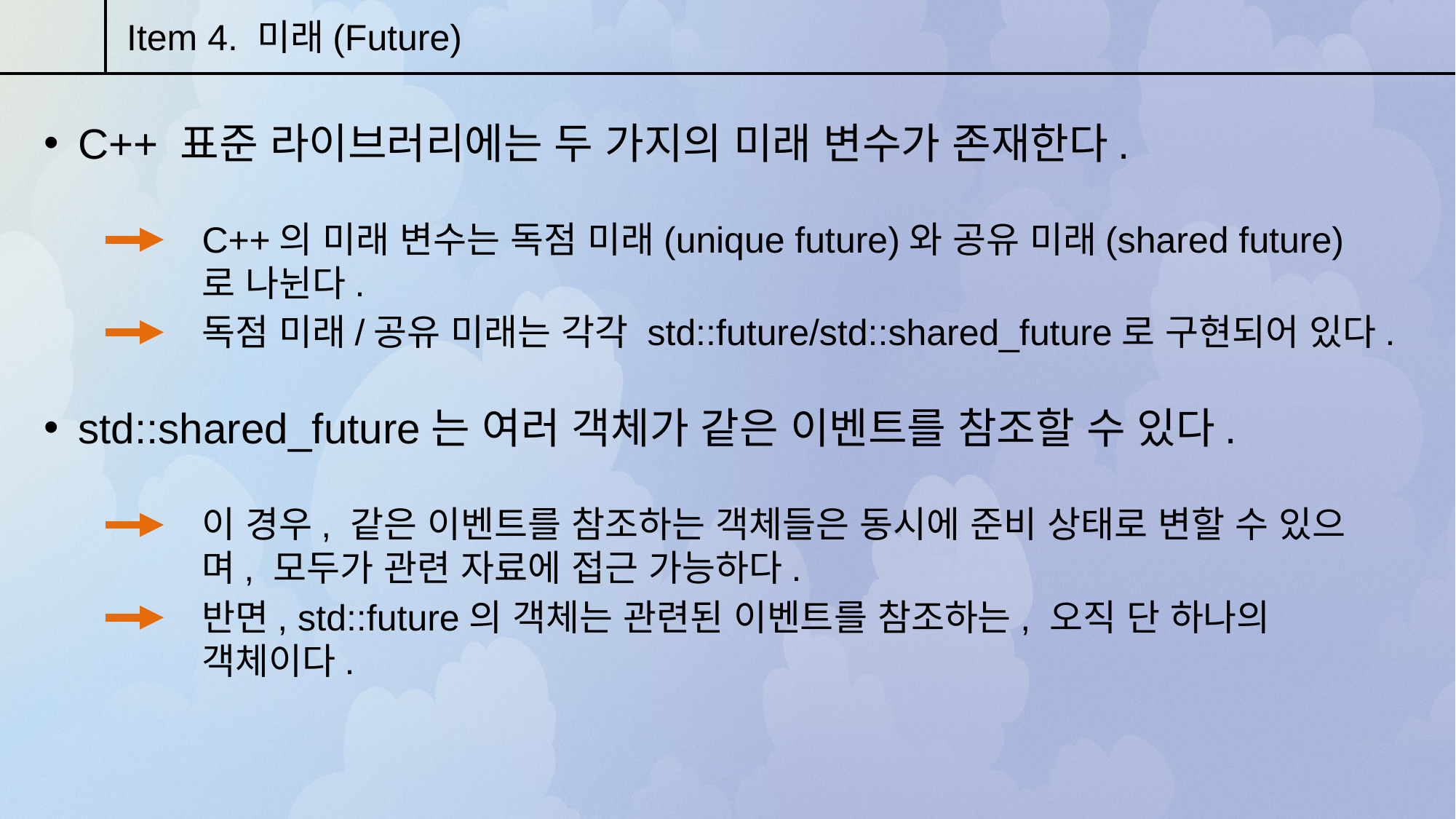

Item 4. 미래(Future)
C++ 표준 라이브러리에는 두 가지의 미래 변수가 존재한다.
C++의 미래 변수는 독점 미래(unique future)와 공유 미래(shared future)로 나뉜다.
독점 미래/공유 미래는 각각 std::future/std::shared_future로 구현되어 있다.
std::shared_future는 여러 객체가 같은 이벤트를 참조할 수 있다.
이 경우, 같은 이벤트를 참조하는 객체들은 동시에 준비 상태로 변할 수 있으며, 모두가 관련 자료에 접근 가능하다.
반면, std::future의 객체는 관련된 이벤트를 참조하는, 오직 단 하나의 객체이다.